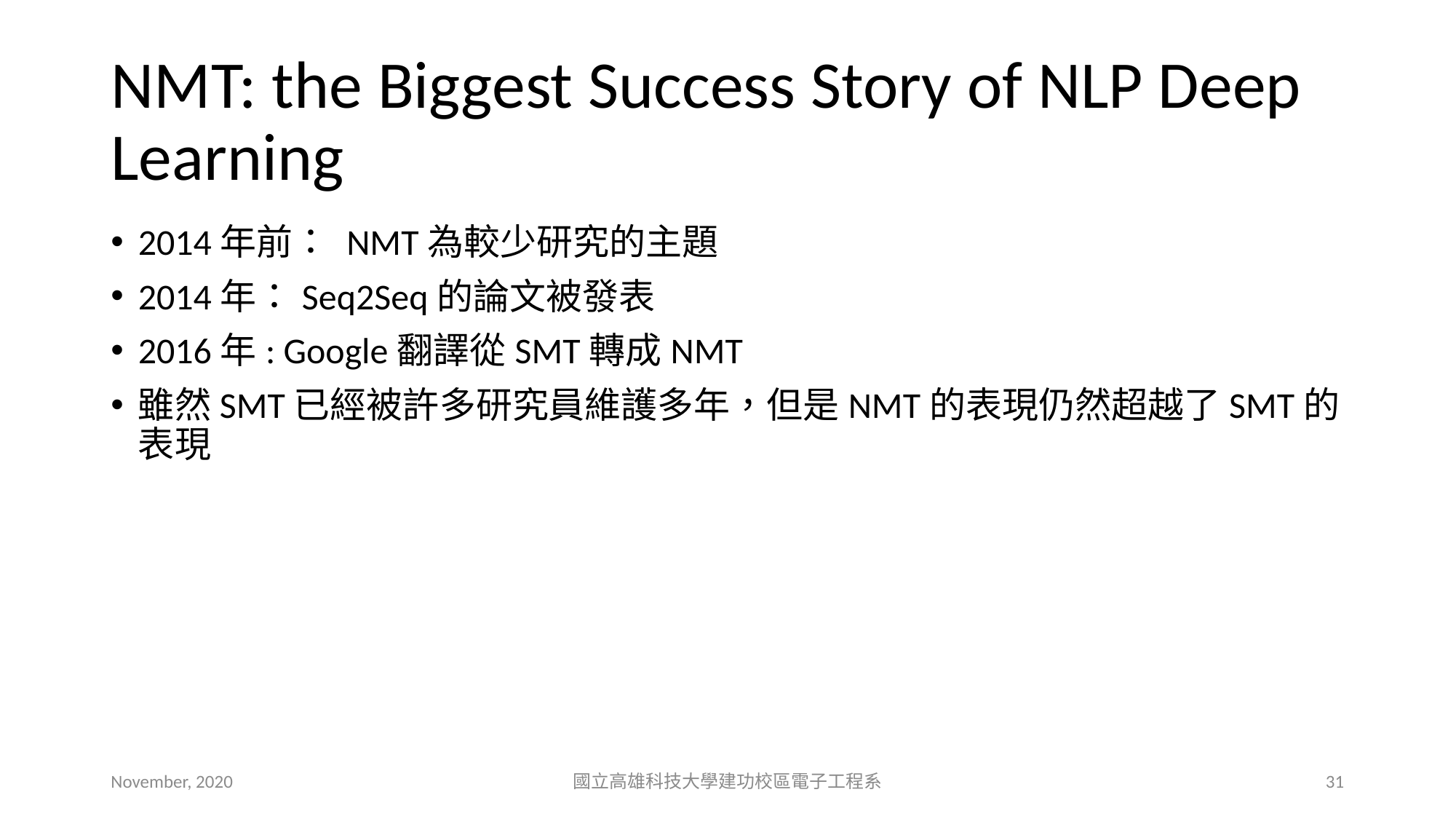

# NMT: the Biggest Success Story of NLP Deep Learning
2014年前： NMT為較少研究的主題
2014年：Seq2Seq的論文被發表
2016年: Google翻譯從SMT轉成NMT
雖然SMT已經被許多研究員維護多年，但是NMT的表現仍然超越了SMT的表現
November, 2020
國立高雄科技大學建功校區電子工程系
31